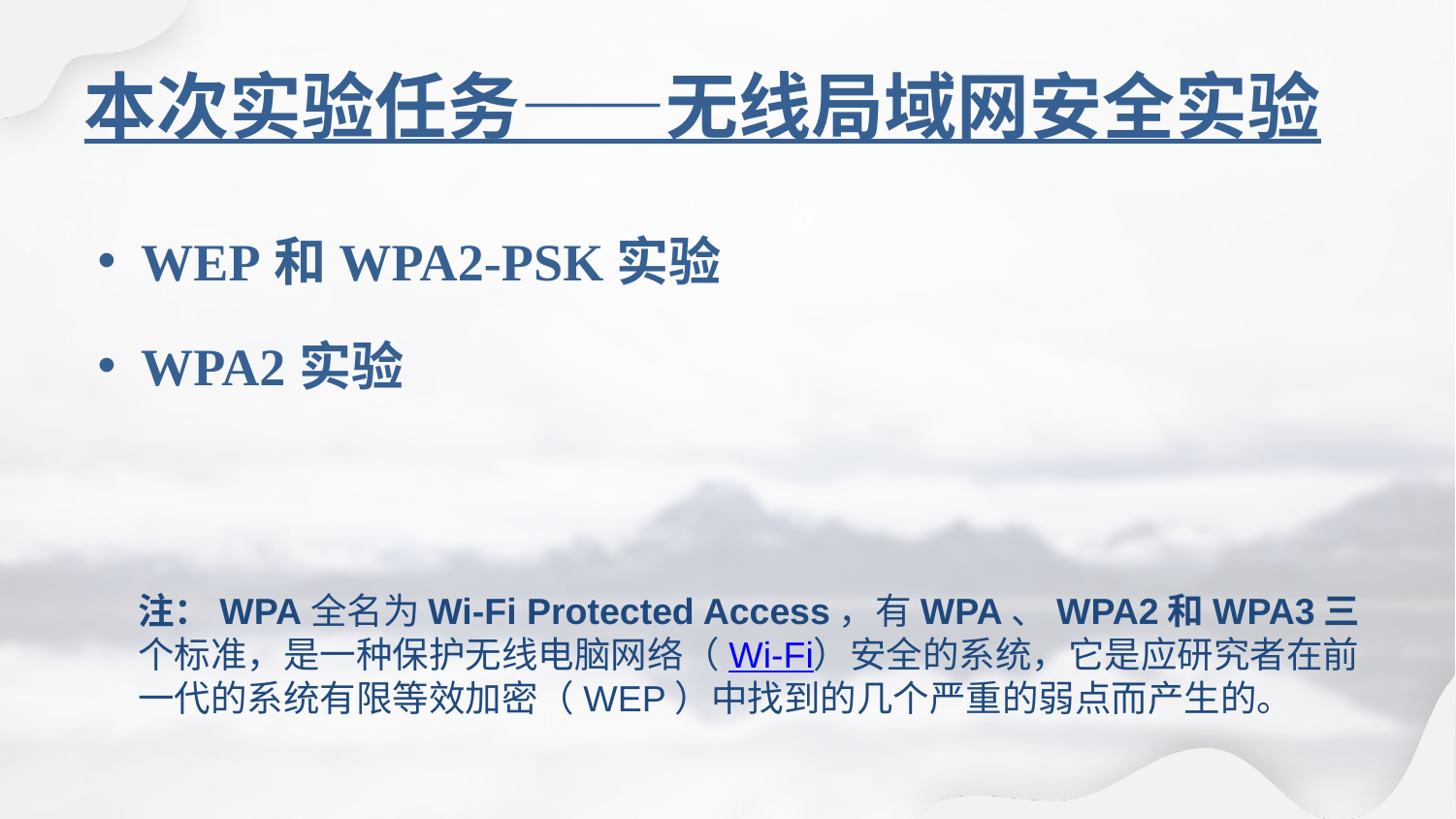

# 本次实验任务——无线局域网安全实验
WEP和WPA2-PSK实验
WPA2实验
注：WPA全名为Wi-Fi Protected Access，有WPA、WPA2和WPA3三个标准，是一种保护无线电脑网络（Wi-Fi）安全的系统，它是应研究者在前一代的系统有限等效加密（WEP）中找到的几个严重的弱点而产生的。